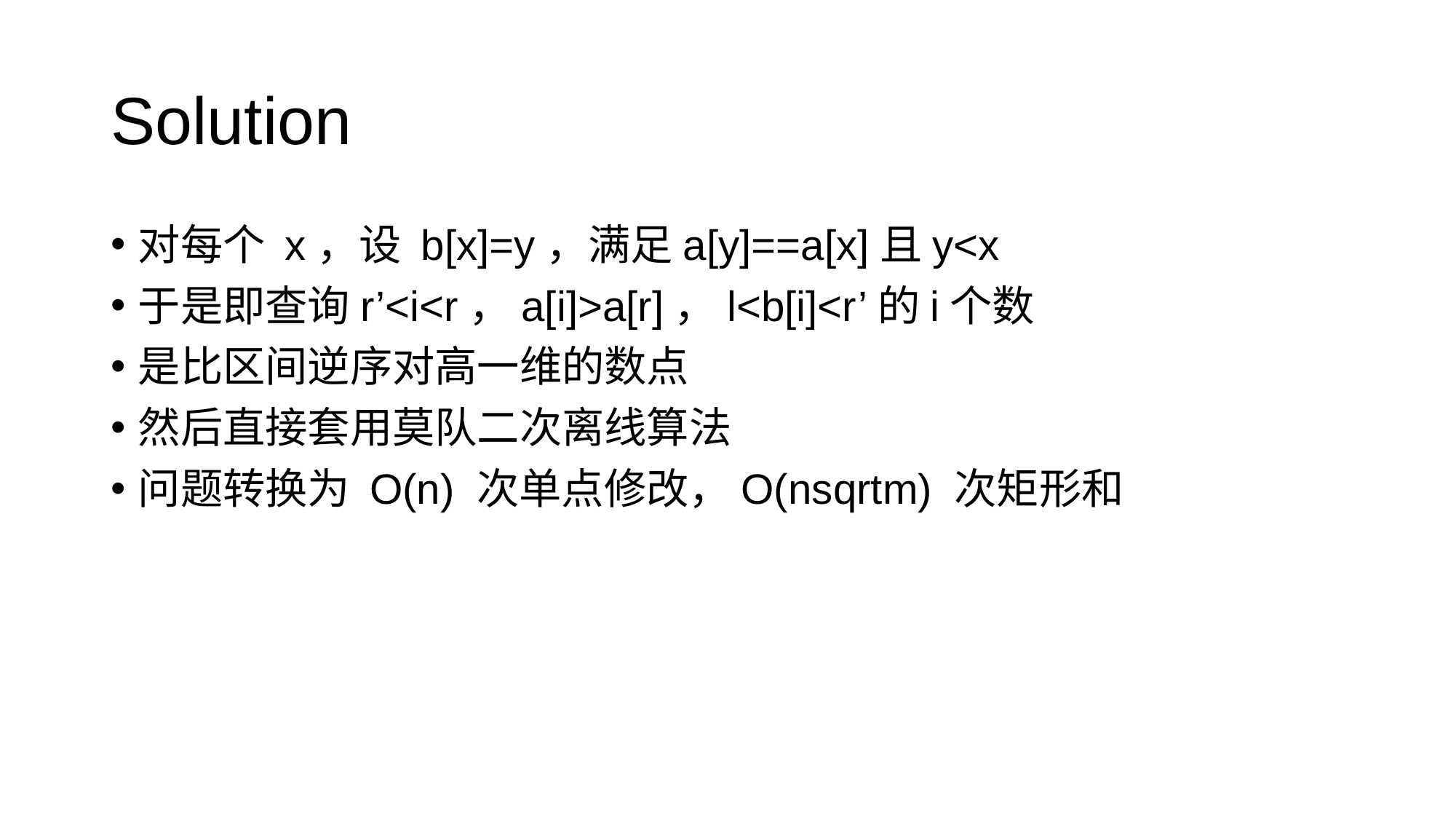

# Solution
对每个 x，设 b[x]=y，满足a[y]==a[x]且y<x
于是即查询r’<i<r，a[i]>a[r]，l<b[i]<r’的i个数
是比区间逆序对高一维的数点
然后直接套用莫队二次离线算法
问题转换为 O(n) 次单点修改，O(nsqrtm) 次矩形和